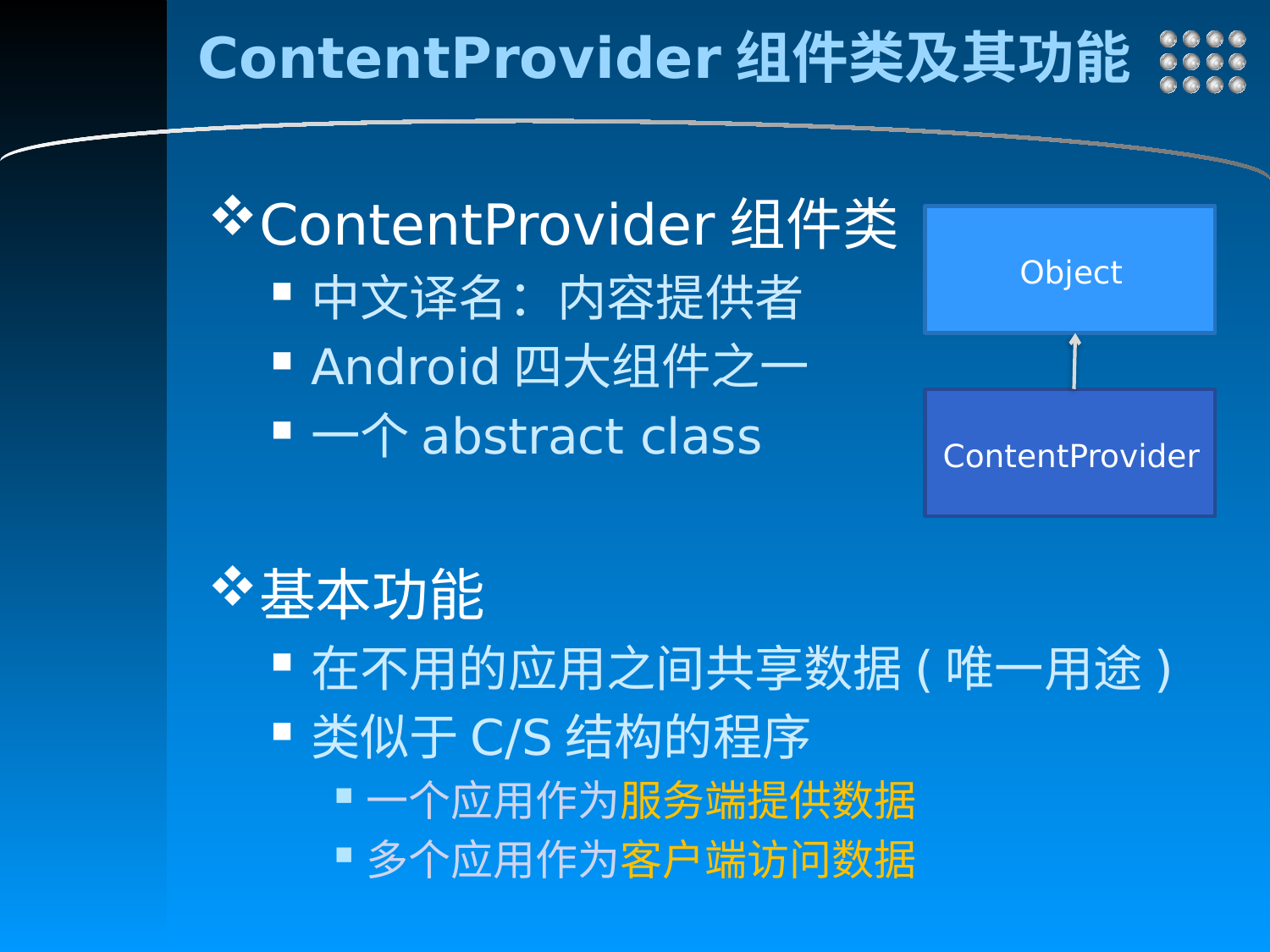

# ContentProvider组件类及其功能
ContentProvider组件类
中文译名：内容提供者
Android四大组件之一
一个abstract class

基本功能
在不用的应用之间共享数据(唯一用途)
类似于C/S结构的程序
一个应用作为服务端提供数据
多个应用作为客户端访问数据

Object

ContentProvider